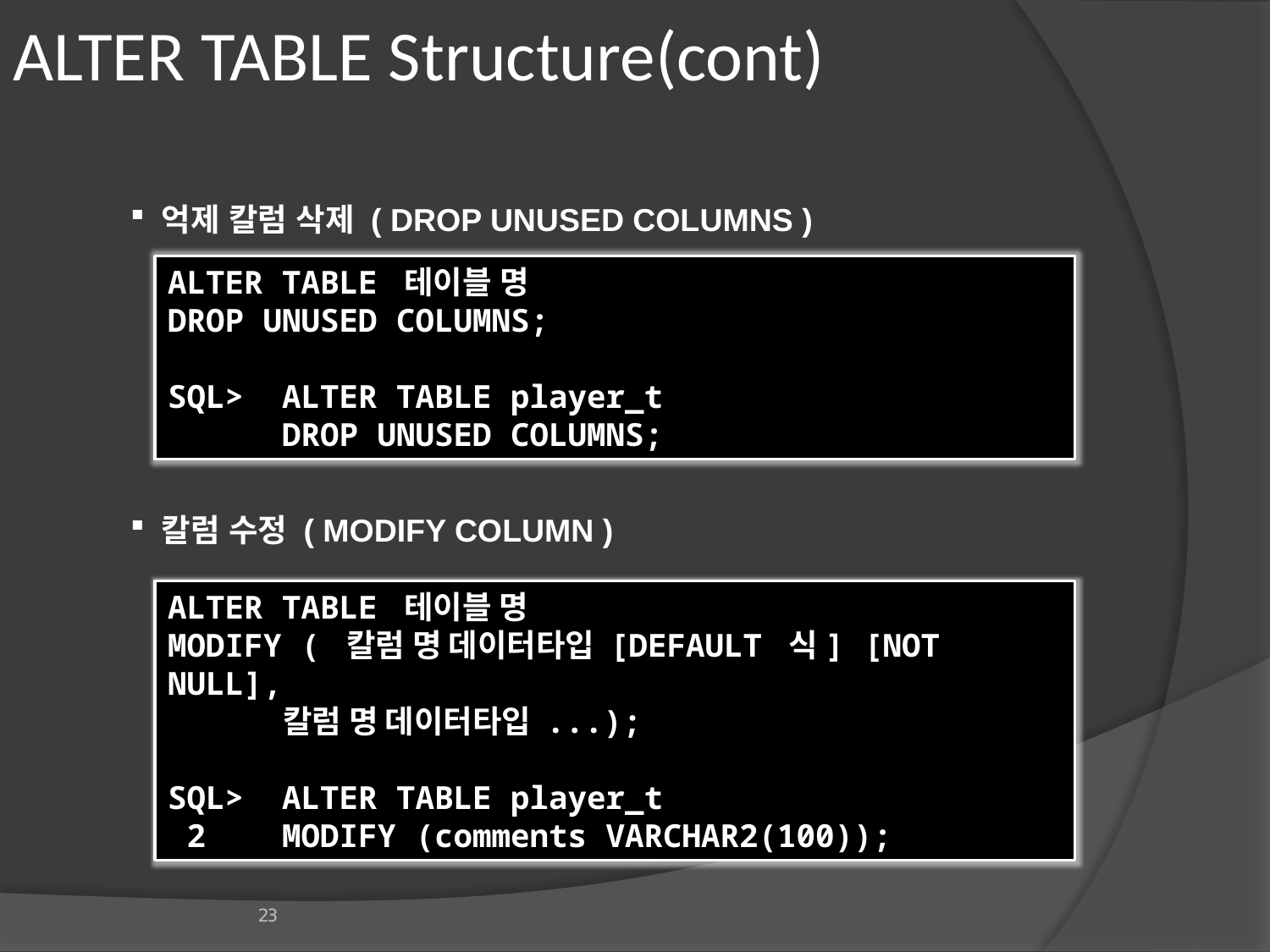

# ALTER TABLE Structure(cont)

 억제 칼럼 삭제 ( DROP UNUSED COLUMNS )

 칼럼 수정 ( MODIFY COLUMN )

ALTER TABLE 테이블 명
DROP UNUSED COLUMNS;

SQL>  ALTER TABLE player_t
      DROP UNUSED COLUMNS;
ALTER TABLE 테이블 명
MODIFY ( 칼럼 명 데이터타입 [DEFAULT 식] [NOT NULL],
               칼럼 명 데이터타입 ...);

SQL>  ALTER TABLE player_t
 2    MODIFY (comments VARCHAR2(100));
23